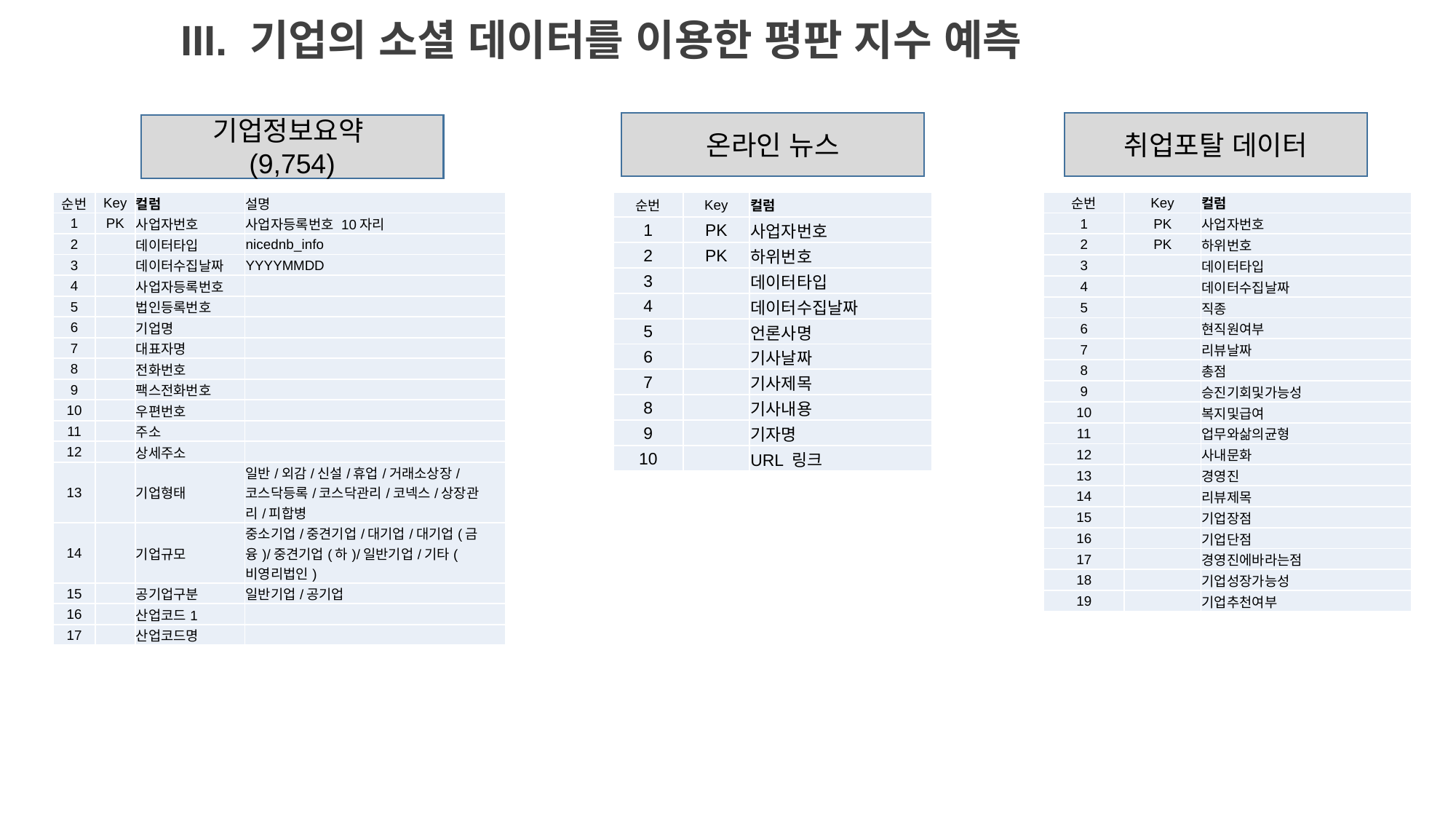

III. 기업의 소셜 데이터를 이용한 평판 지수 예측
취업포탈 데이터
온라인 뉴스
기업정보요약
(9,754)
| 순번 | Key | 컬럼 | 설명 |
| --- | --- | --- | --- |
| 1 | PK | 사업자번호 | 사업자등록번호 10자리 |
| 2 |  | 데이터타입 | nicednb\_info |
| 3 |  | 데이터수집날짜 | YYYYMMDD |
| 4 |  | 사업자등록번호 |  |
| 5 |  | 법인등록번호 |  |
| 6 |  | 기업명 |  |
| 7 |  | 대표자명 |  |
| 8 |  | 전화번호 |  |
| 9 |  | 팩스전화번호 |  |
| 10 |  | 우편번호 |  |
| 11 |  | 주소 |  |
| 12 |  | 상세주소 |  |
| 13 |  | 기업형태 | 일반/외감/신설/휴업/거래소상장/코스닥등록/코스닥관리/코넥스/상장관리/피합병 |
| 14 |  | 기업규모 | 중소기업/중견기업/대기업/대기업(금융)/중견기업(하)/일반기업/기타(비영리법인) |
| 15 |  | 공기업구분 | 일반기업/공기업 |
| 16 |  | 산업코드1 |  |
| 17 |  | 산업코드명 |  |
| 순번 | Key | 컬럼 |
| --- | --- | --- |
| 1 | PK | 사업자번호 |
| 2 | PK | 하위번호 |
| 3 |  | 데이터타입 |
| 4 |  | 데이터수집날짜 |
| 5 |  | 언론사명 |
| 6 |  | 기사날짜 |
| 7 |  | 기사제목 |
| 8 |  | 기사내용 |
| 9 |  | 기자명 |
| 10 |  | URL 링크 |
| 순번 | Key | 컬럼 |
| --- | --- | --- |
| 1 | PK | 사업자번호 |
| 2 | PK | 하위번호 |
| 3 |  | 데이터타입 |
| 4 |  | 데이터수집날짜 |
| 5 |  | 직종 |
| 6 |  | 현직원여부 |
| 7 |  | 리뷰날짜 |
| 8 |  | 총점 |
| 9 |  | 승진기회및가능성 |
| 10 |  | 복지및급여 |
| 11 |  | 업무와삶의균형 |
| 12 |  | 사내문화 |
| 13 |  | 경영진 |
| 14 |  | 리뷰제목 |
| 15 |  | 기업장점 |
| 16 |  | 기업단점 |
| 17 |  | 경영진에바라는점 |
| 18 |  | 기업성장가능성 |
| 19 |  | 기업추천여부 |